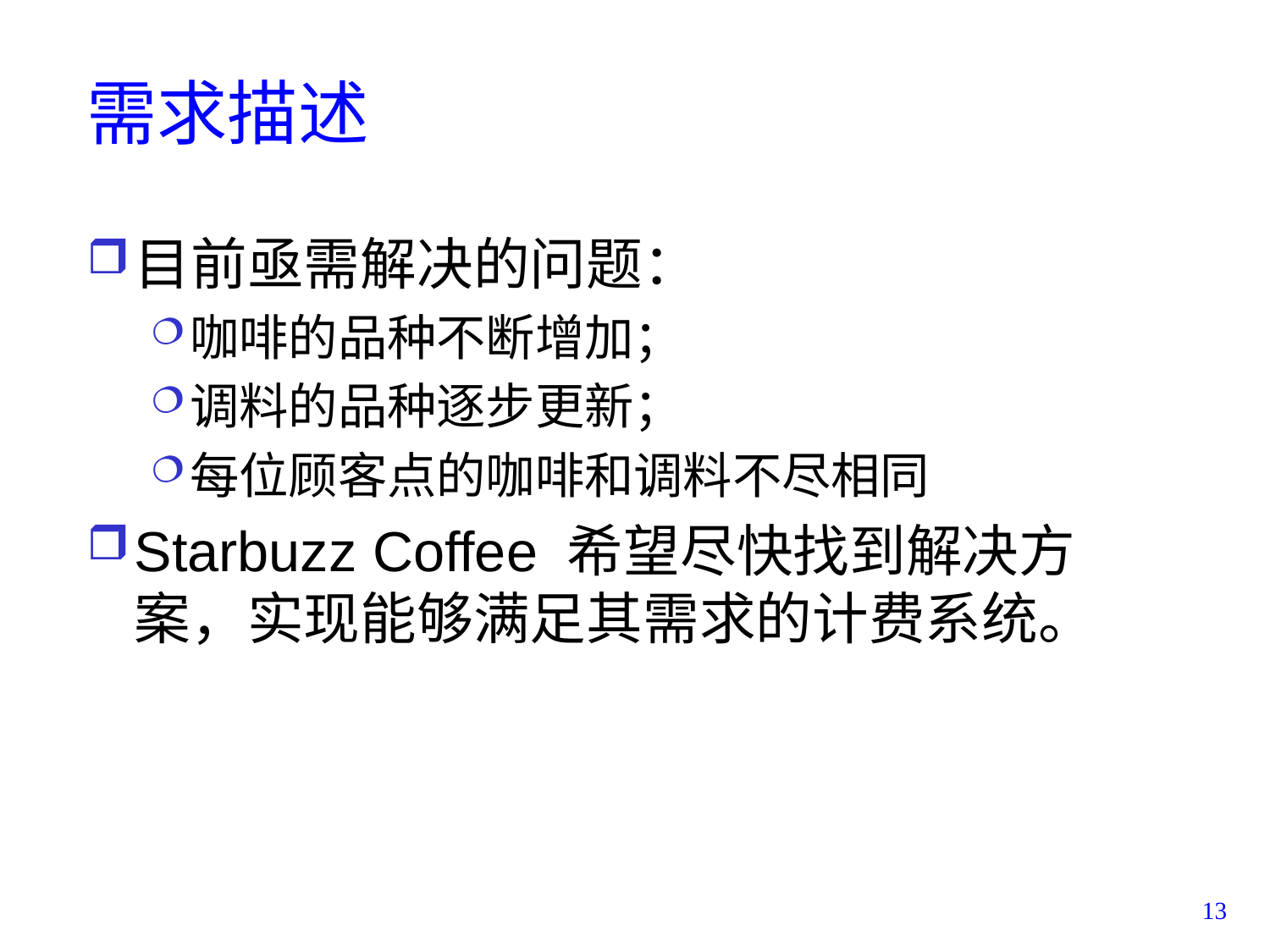

# 需求描述
目前亟需解决的问题：
咖啡的品种不断增加；
调料的品种逐步更新；
每位顾客点的咖啡和调料不尽相同
Starbuzz Coffee 希望尽快找到解决方案，实现能够满足其需求的计费系统。

13